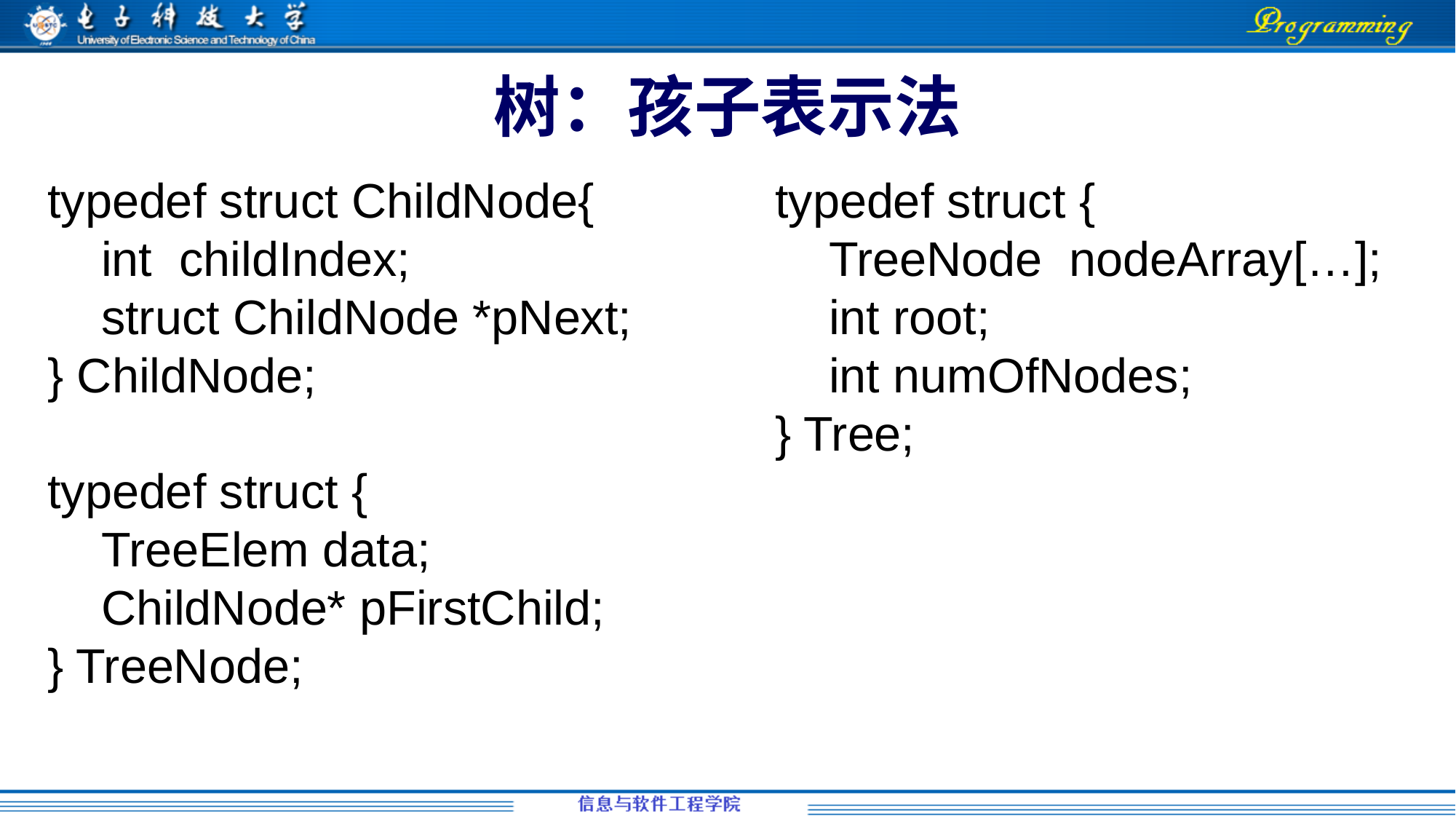

# 树：孩子表示法
typedef struct ChildNode{
    int  childIndex;
    struct ChildNode *pNext;
} ChildNode;

typedef struct {
    TreeElem data;
    ChildNode* pFirstChild;
} TreeNode;
typedef struct {
    TreeNode  nodeArray[…];
    int root;
    int numOfNodes;
} Tree;